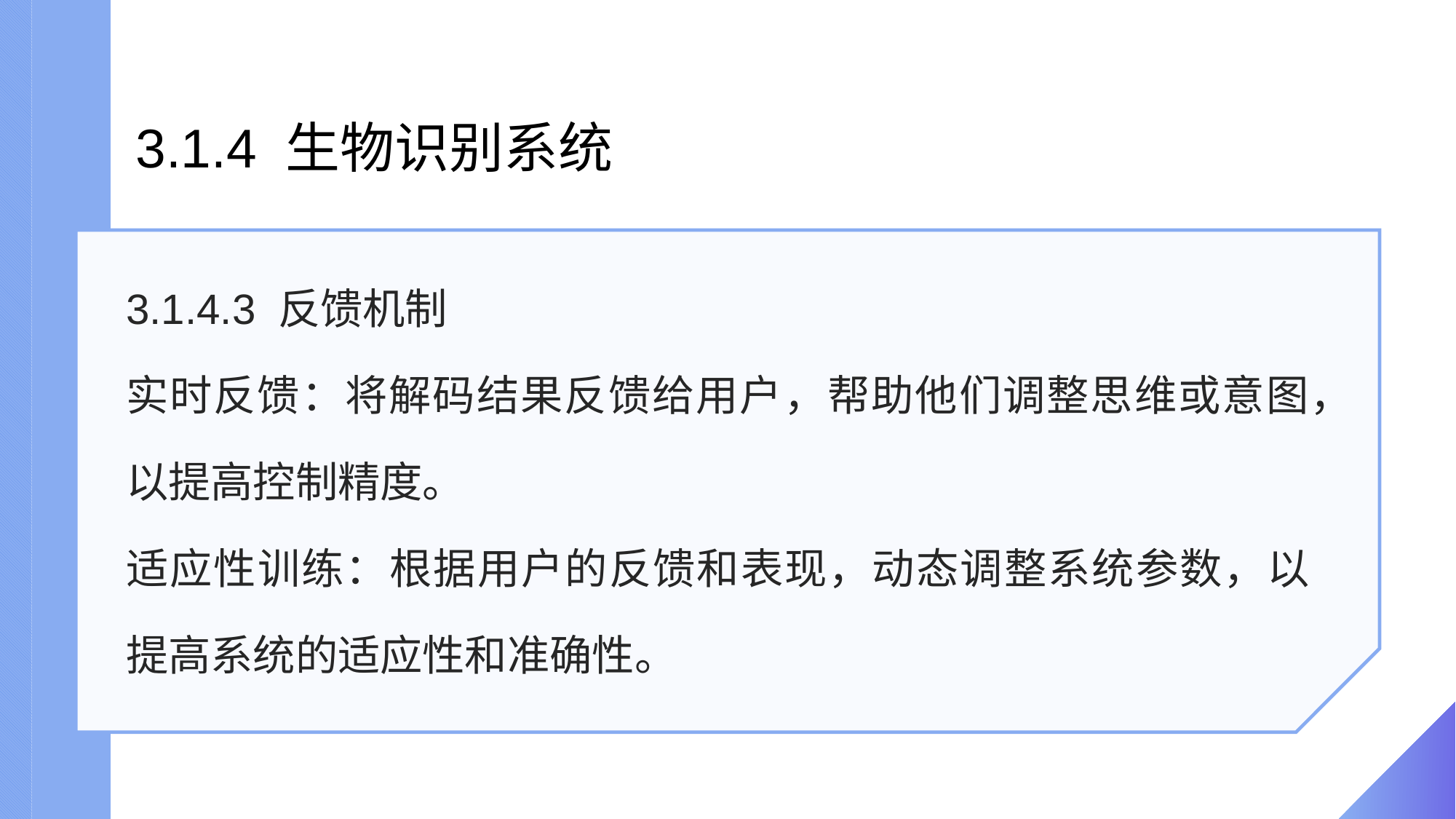

# 3.1.4 生物识别系统
3.1.4.3 反馈机制
实时反馈：将解码结果反馈给用户，帮助他们调整思维或意图，以提高控制精度。
适应性训练：根据用户的反馈和表现，动态调整系统参数，以提高系统的适应性和准确性。